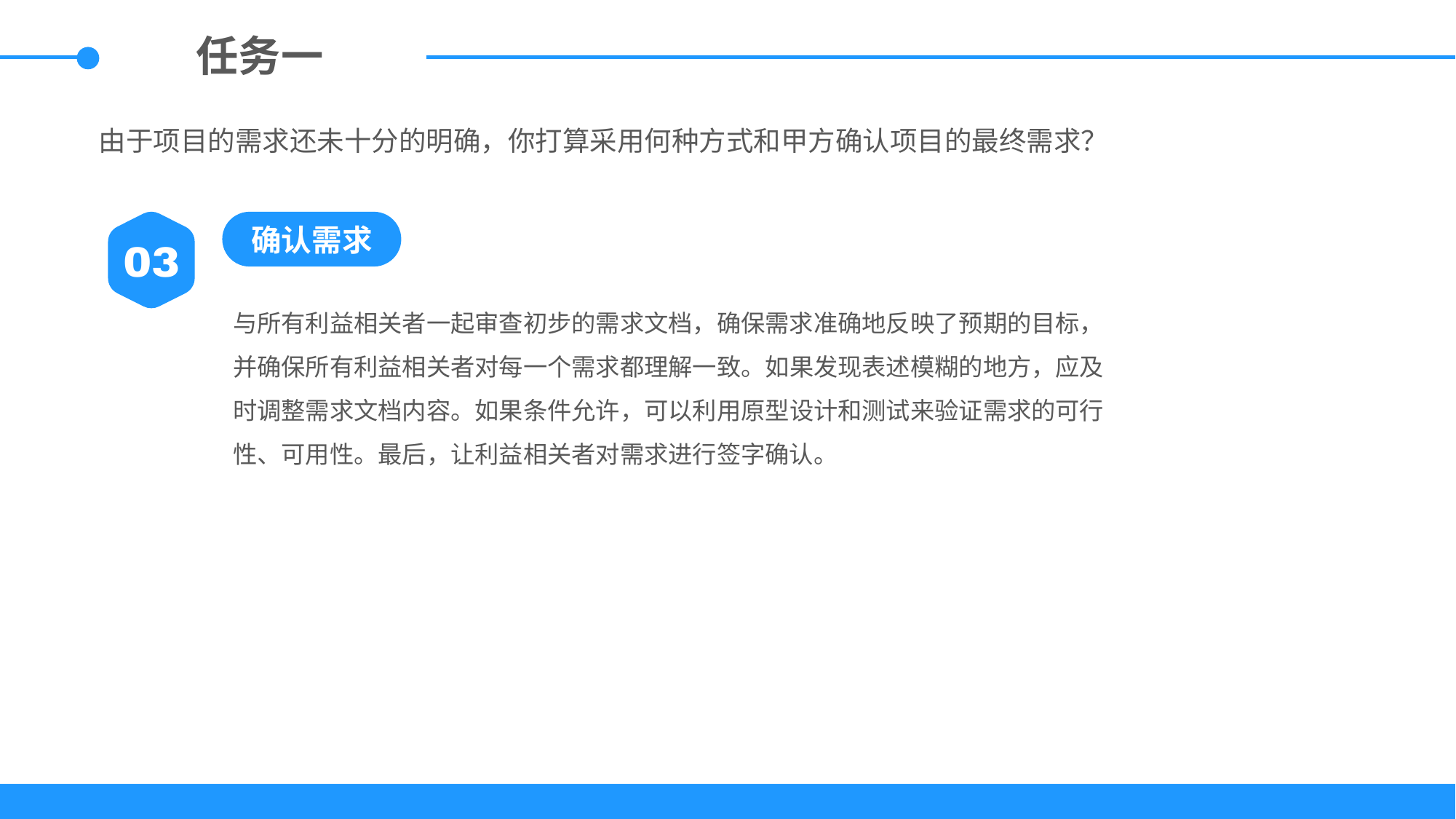

任务一

由于项目的需求还未十分的明确，你打算采用何种方式和甲方确认项目的最终需求？
03
确认需求
与所有利益相关者一起审查初步的需求文档，确保需求准确地反映了预期的目标，并确保所有利益相关者对每一个需求都理解一致。如果发现表述模糊的地方，应及时调整需求文档内容。如果条件允许，可以利用原型设计和测试来验证需求的可行性、可用性。最后，让利益相关者对需求进行签字确认。